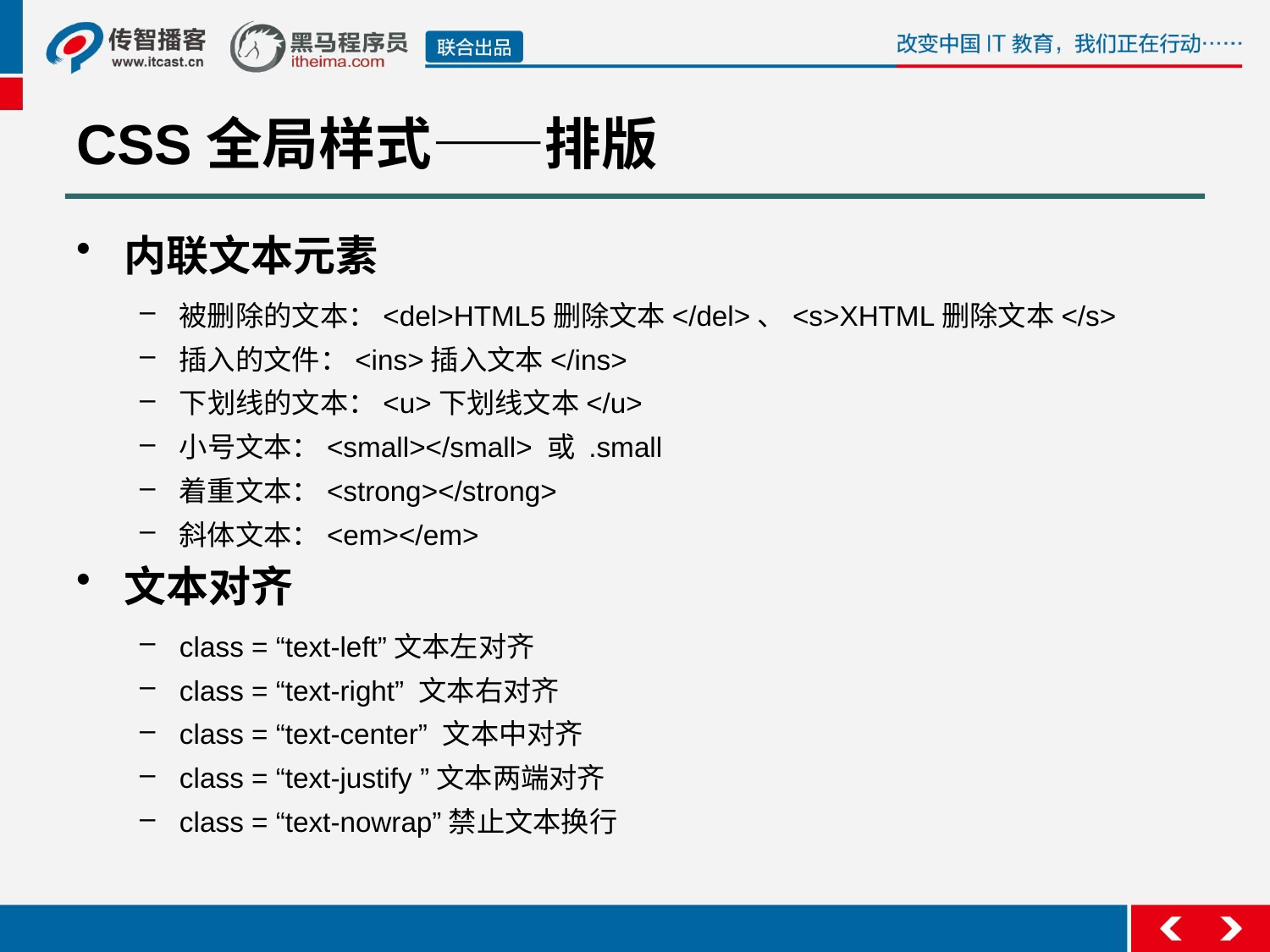

# CSS全局样式——排版
内联文本元素
被删除的文本：<del>HTML5删除文本</del>、<s>XHTML删除文本</s>
插入的文件：<ins>插入文本</ins>
下划线的文本：<u>下划线文本</u>
小号文本：<small></small> 或 .small
着重文本：<strong></strong>
斜体文本：<em></em>
文本对齐
class = “text-left”文本左对齐
class = “text-right” 文本右对齐
class = “text-center” 文本中对齐
class = “text-justify ”文本两端对齐
class = “text-nowrap”禁止文本换行